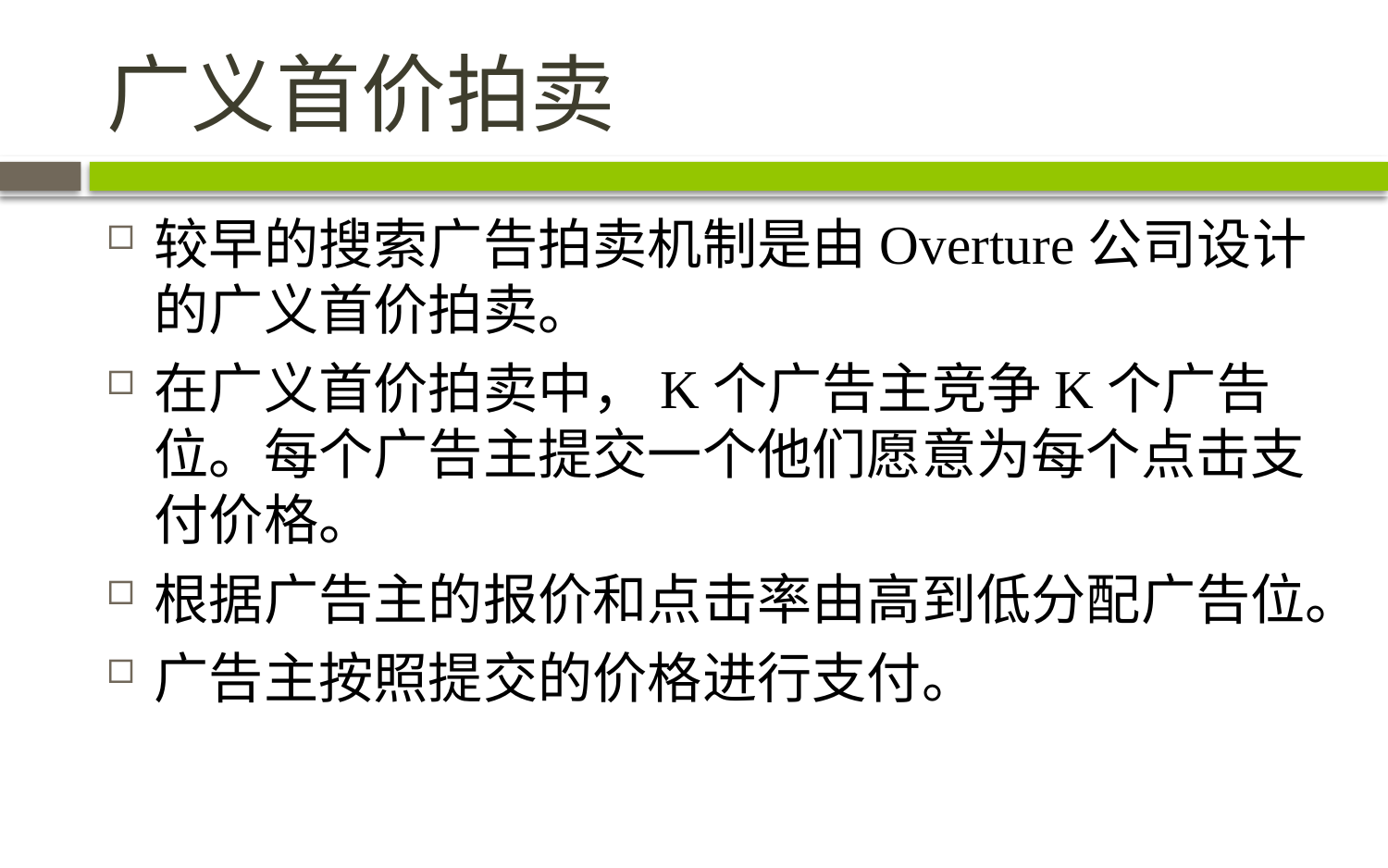

# 广义首价拍卖
较早的搜索广告拍卖机制是由Overture公司设计的广义首价拍卖。
在广义首价拍卖中，K个广告主竞争K个广告位。每个广告主提交一个他们愿意为每个点击支付价格。
根据广告主的报价和点击率由高到低分配广告位。
广告主按照提交的价格进行支付。